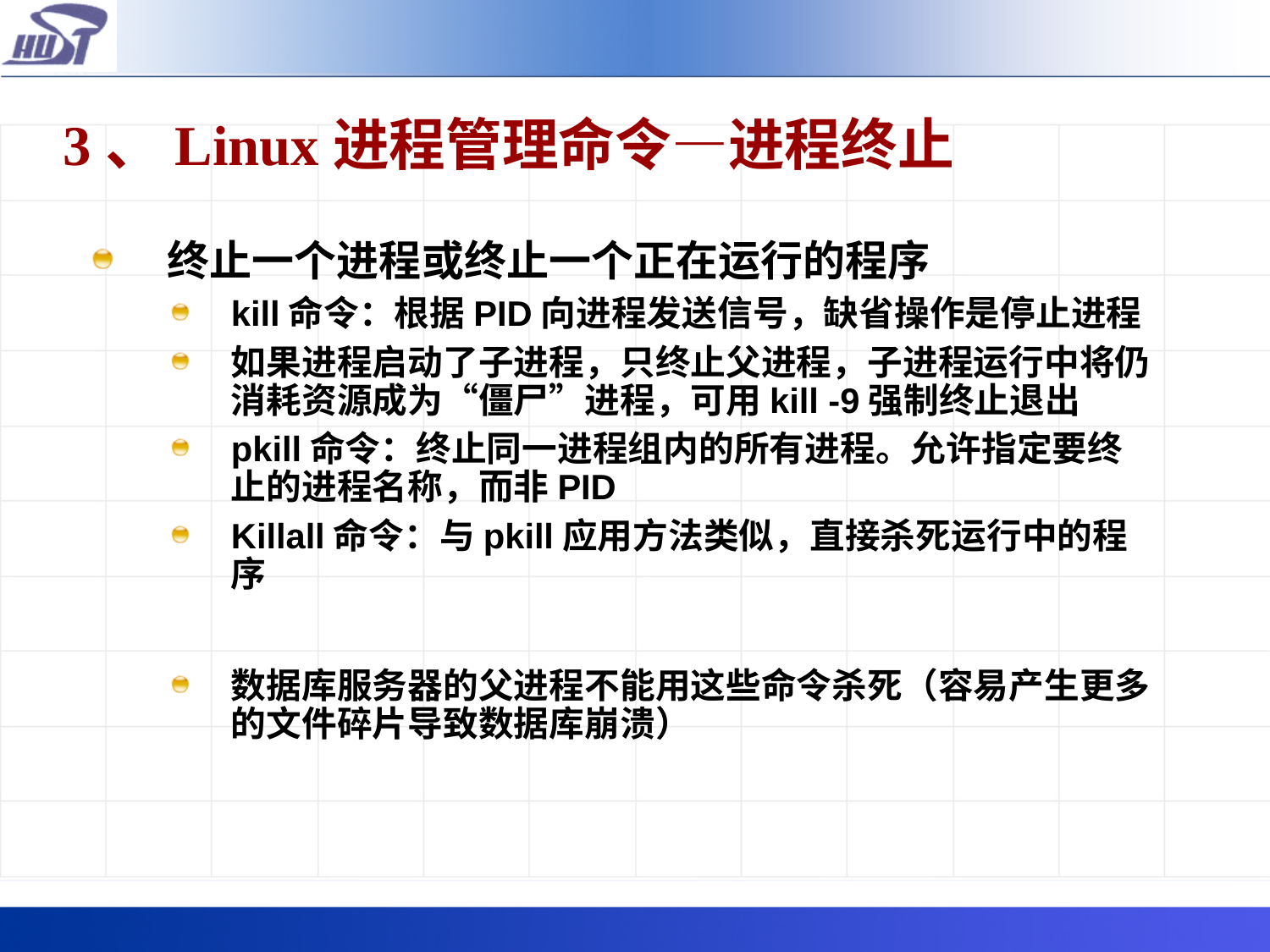

# 3、Linux进程管理命令—进程终止
终止一个进程或终止一个正在运行的程序
kill命令：根据PID向进程发送信号，缺省操作是停止进程
如果进程启动了子进程，只终止父进程，子进程运行中将仍消耗资源成为“僵尸”进程，可用kill -9强制终止退出
pkill命令：终止同一进程组内的所有进程。允许指定要终止的进程名称，而非PID
Killall命令：与pkill应用方法类似，直接杀死运行中的程序

数据库服务器的父进程不能用这些命令杀死（容易产生更多的文件碎片导致数据库崩溃）